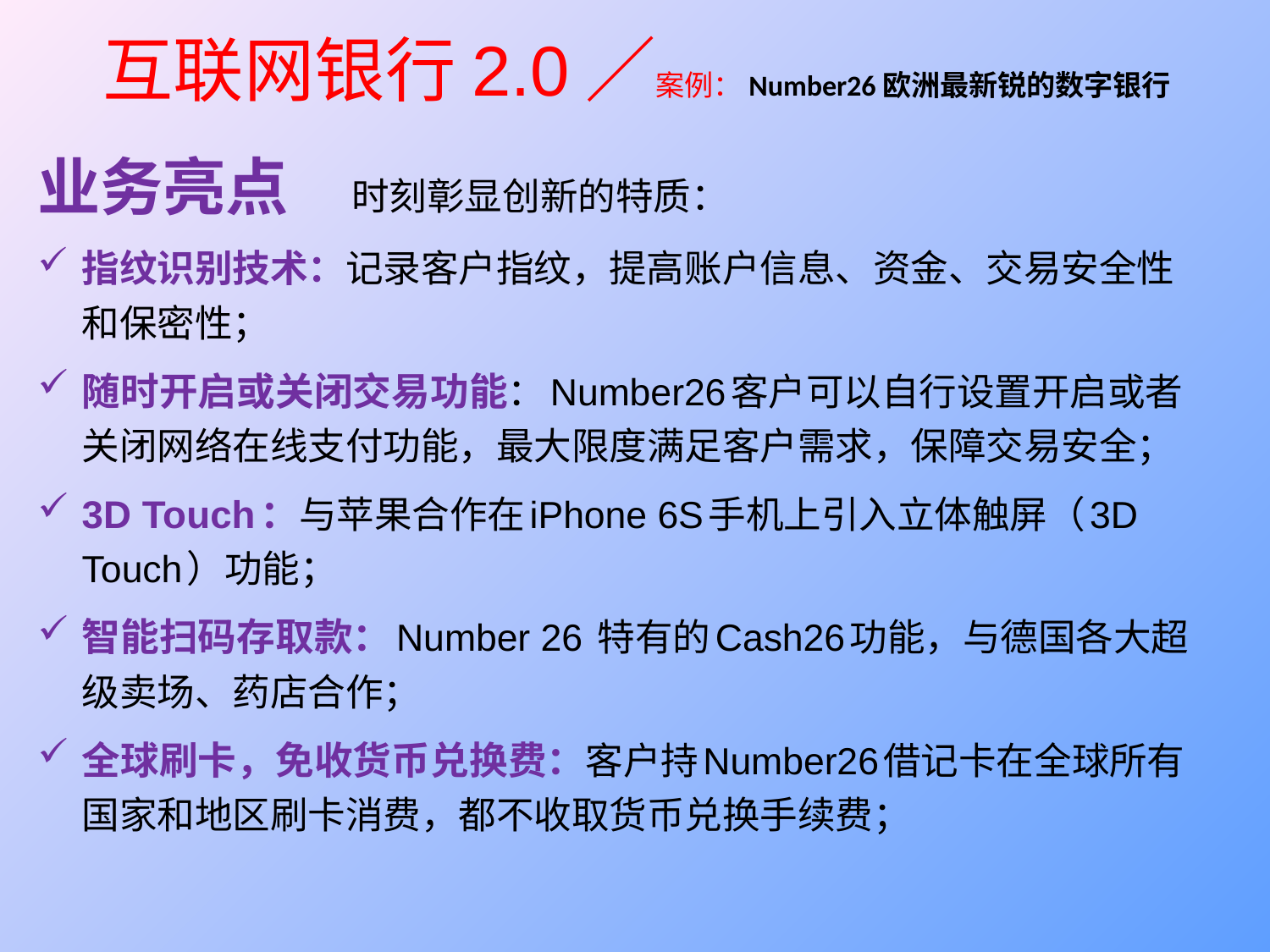

# 互联网银行2.0／案例：Number26欧洲最新锐的数字银行
业务亮点　时刻彰显创新的特质：
指纹识别技术：记录客户指纹，提高账户信息、资金、交易安全性和保密性；
随时开启或关闭交易功能：Number26客户可以自行设置开启或者关闭网络在线支付功能，最大限度满足客户需求，保障交易安全；
3D Touch：与苹果合作在iPhone 6S手机上引入立体触屏（3D Touch）功能；
智能扫码存取款：Number 26 特有的Cash26功能，与德国各大超级卖场、药店合作；
全球刷卡，免收货币兑换费：客户持Number26借记卡在全球所有国家和地区刷卡消费，都不收取货币兑换手续费；